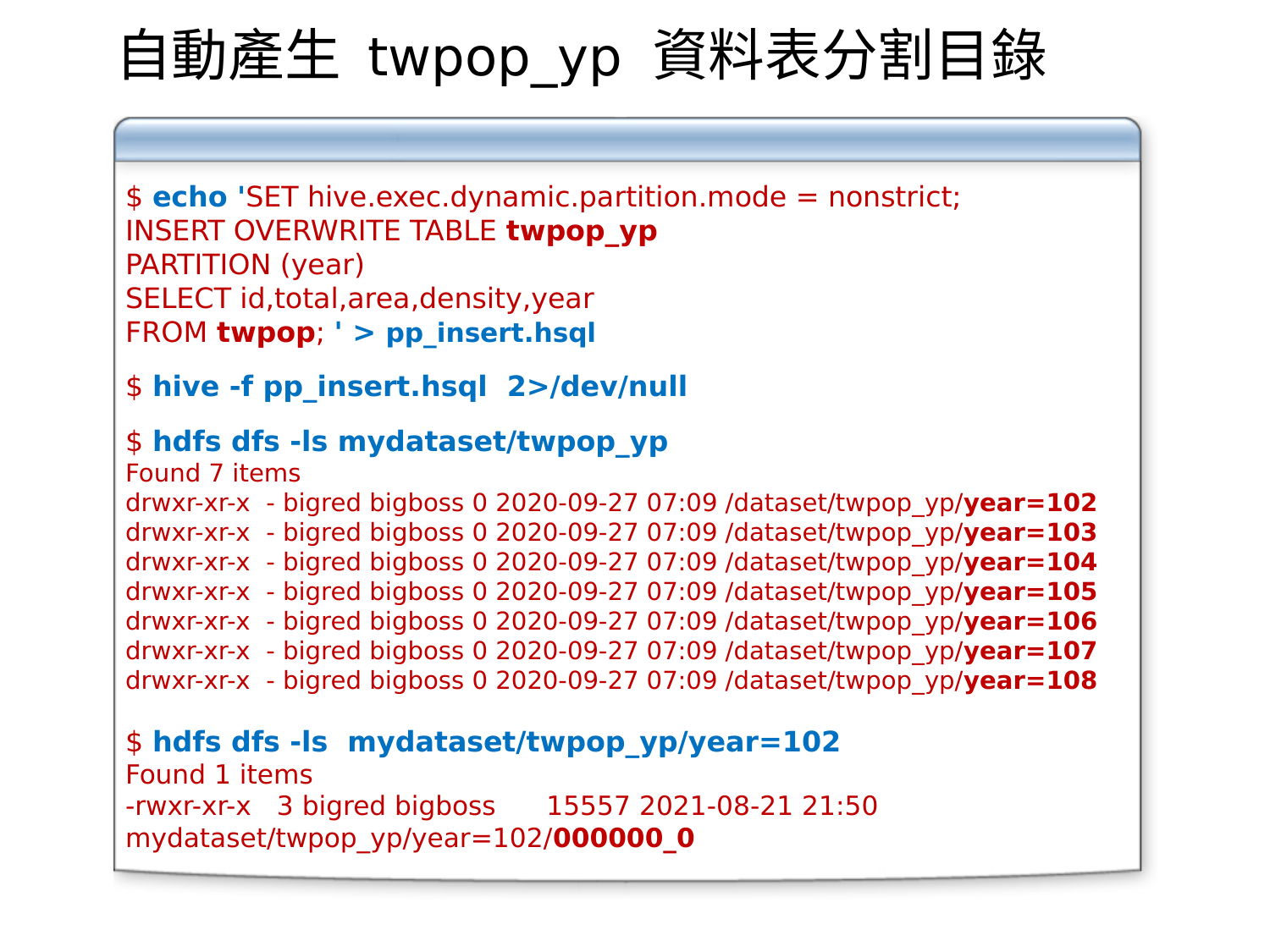

自動產生 twpop_yp 資料表分割目錄
$ echo 'SET hive.exec.dynamic.partition.mode = nonstrict;
INSERT OVERWRITE TABLE twpop_yp
PARTITION (year)
SELECT id,total,area,density,year
FROM twpop; ' > pp_insert.hsql

$ hive -f pp_insert.hsql  2>/dev/null

$ hdfs dfs -ls mydataset/twpop_yp
Found 7 items
drwxr-xr-x  - bigred bigboss 0 2020-09-27 07:09 /dataset/twpop_yp/year=102
drwxr-xr-x  - bigred bigboss 0 2020-09-27 07:09 /dataset/twpop_yp/year=103
drwxr-xr-x  - bigred bigboss 0 2020-09-27 07:09 /dataset/twpop_yp/year=104
drwxr-xr-x  - bigred bigboss 0 2020-09-27 07:09 /dataset/twpop_yp/year=105
drwxr-xr-x  - bigred bigboss 0 2020-09-27 07:09 /dataset/twpop_yp/year=106
drwxr-xr-x  - bigred bigboss 0 2020-09-27 07:09 /dataset/twpop_yp/year=107
drwxr-xr-x  - bigred bigboss 0 2020-09-27 07:09 /dataset/twpop_yp/year=108

$ hdfs dfs -ls  mydataset/twpop_yp/year=102
Found 1 items
-rwxr-xr-x   3 bigred bigboss      15557 2021-08-21 21:50 mydataset/twpop_yp/year=102/000000_0